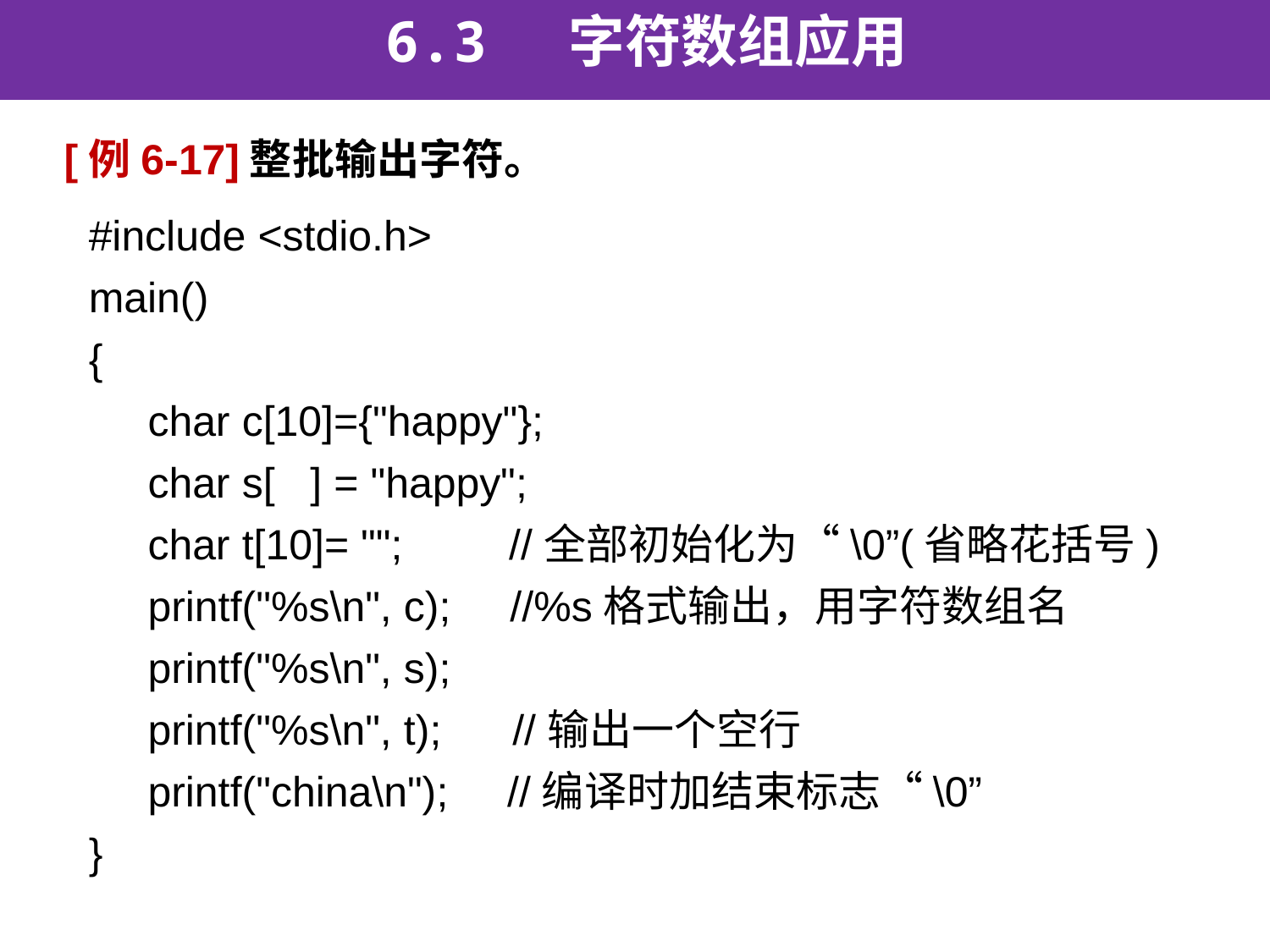

6.3  字符数组应用
[例6-17]整批输出字符。
#include <stdio.h>
main()
{
     char c[10]={"happy"};
     char s[   ] = "happy";
     char t[10]= "";         //全部初始化为“\0”(省略花括号)
     printf("%s\n", c);     //%s格式输出，用字符数组名
     printf("%s\n", s);
     printf("%s\n", t);      //输出一个空行
     printf("china\n");     //编译时加结束标志“\0”
}